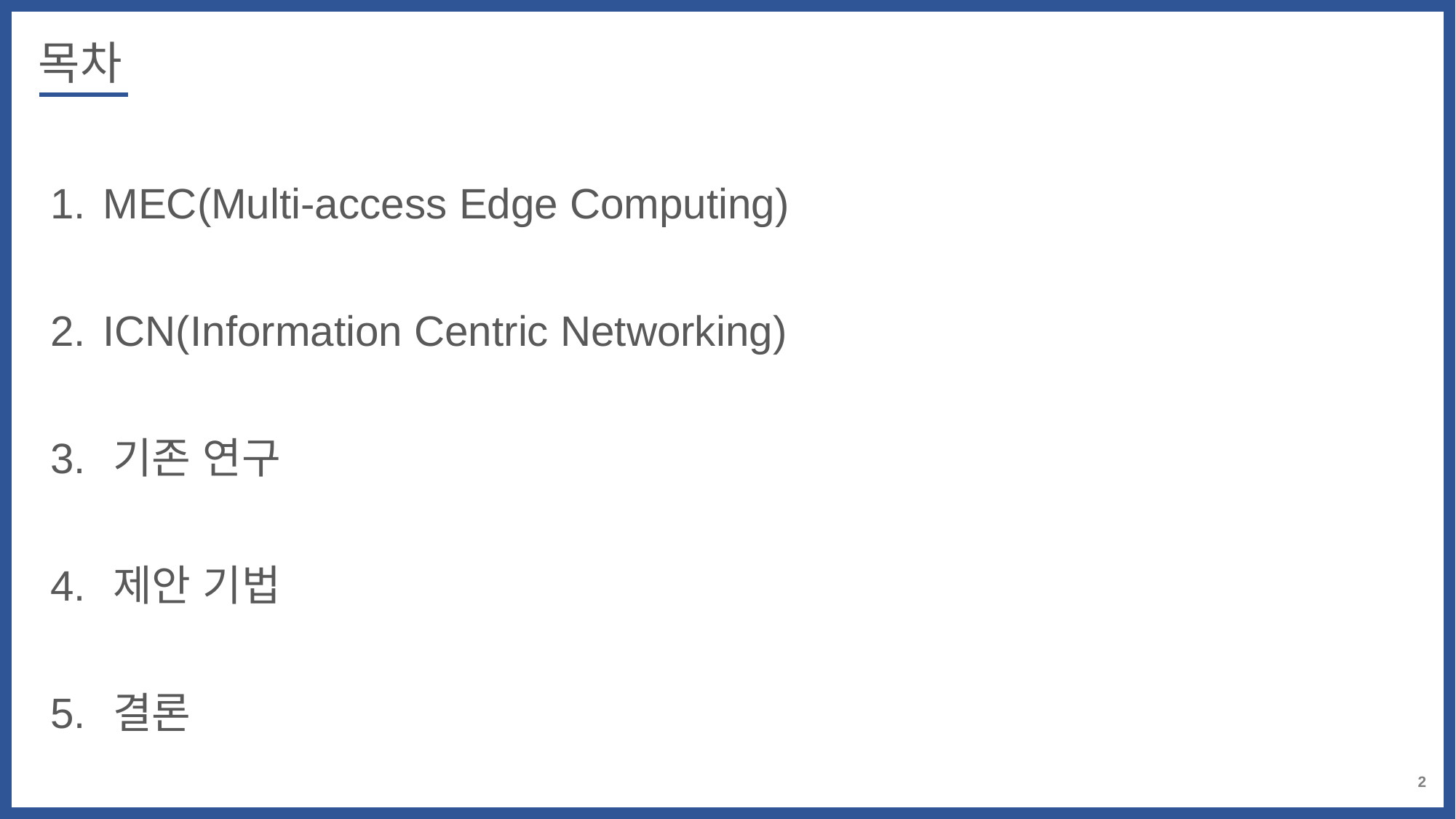

목차
 MEC(Multi-access Edge Computing)
 ICN(Information Centric Networking)
 기존 연구
 제안 기법
 결론
2